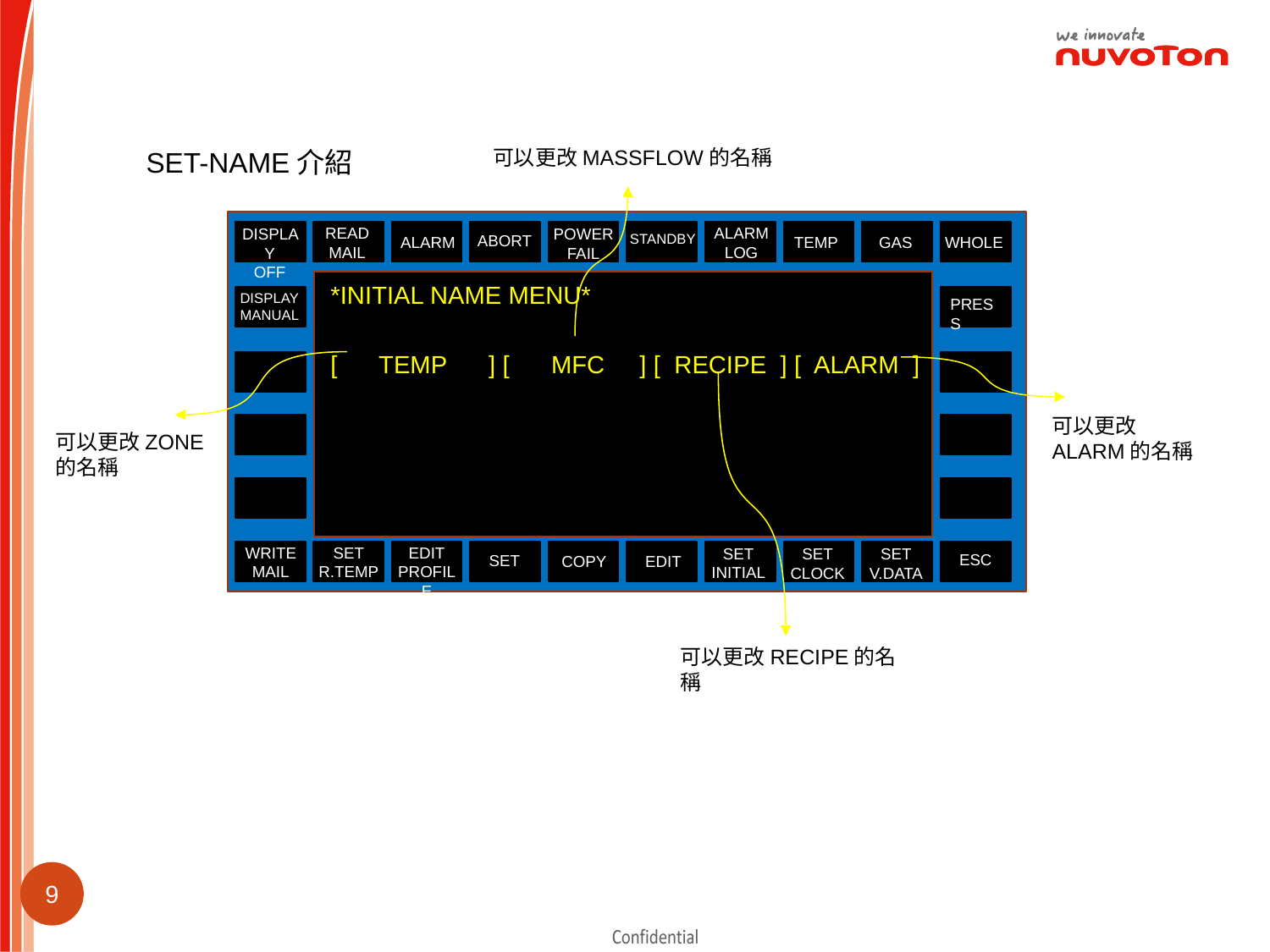

可以更改MASSFLOW的名稱
SET-NAME介紹

READ
MAIL
ALARM
LOG
POWER
FAIL
DISPLAY
OFF

STANDBY
ABORT
ALARM
TEMP
GAS
WHOLE

*INITIAL NAME MENU*
[      TEMP      ] [      MFC     ] [  RECIPE  ] [  ALARM  ]

DISPLAY
MANUAL

PRESS

可以更改ALARM的名稱

可以更改ZONE的名稱

WRITE
MAIL
SET
R.TEMP
EDIT
PROFILE
SET
INITIAL
SET
CLOCK
SET
V.DATA

ESC
SET
COPY
EDIT
可以更改RECIPE的名稱

9